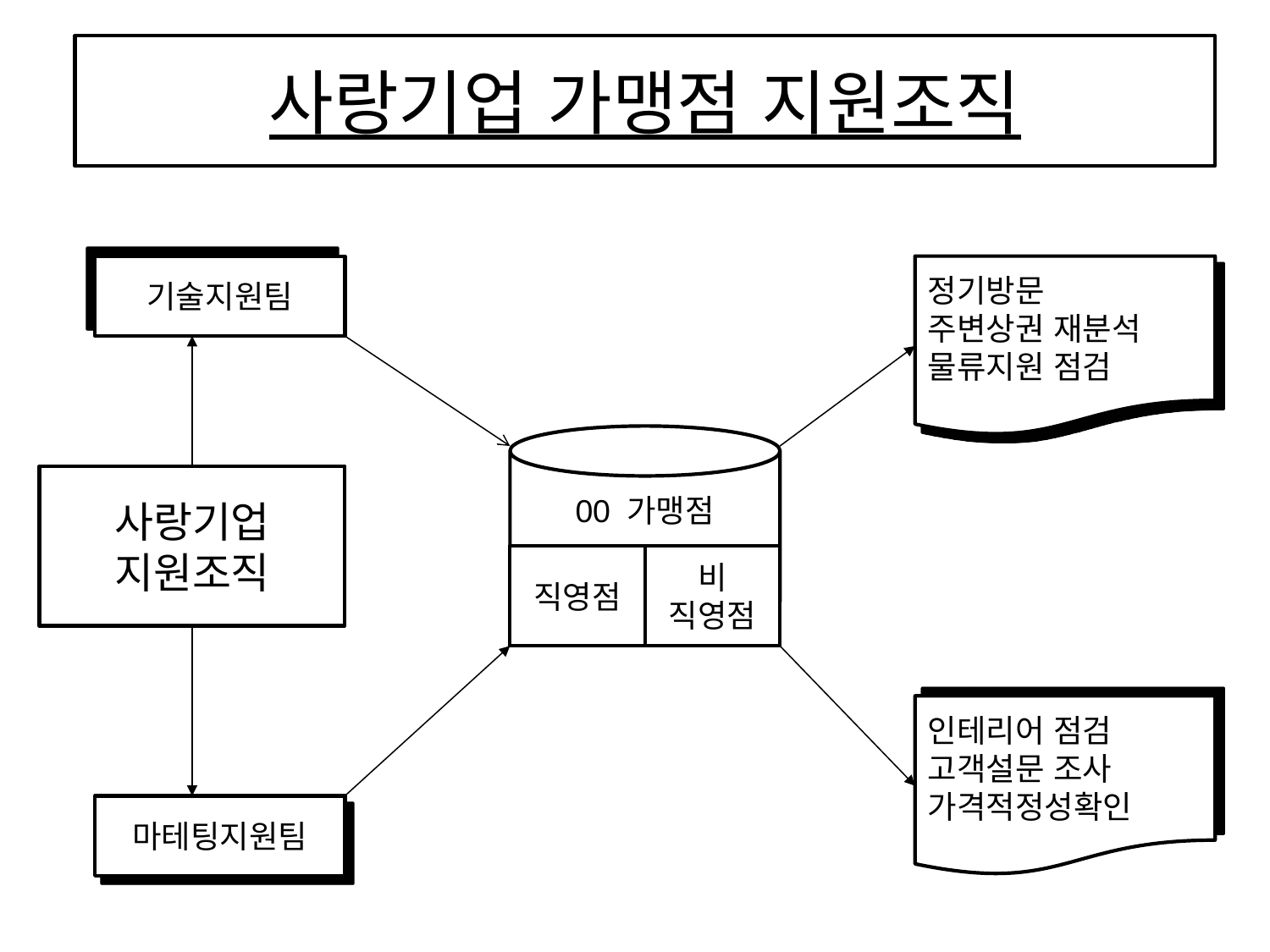

사랑기업 가맹점 지원조직
기술지원팀
정기방문
주변상권 재분석
물류지원 점검

사랑기업
지원조직
00 가맹점
직영점
비
직영점
인테리어 점검
고객설문 조사
가격적정성확인
마테팅지원팀